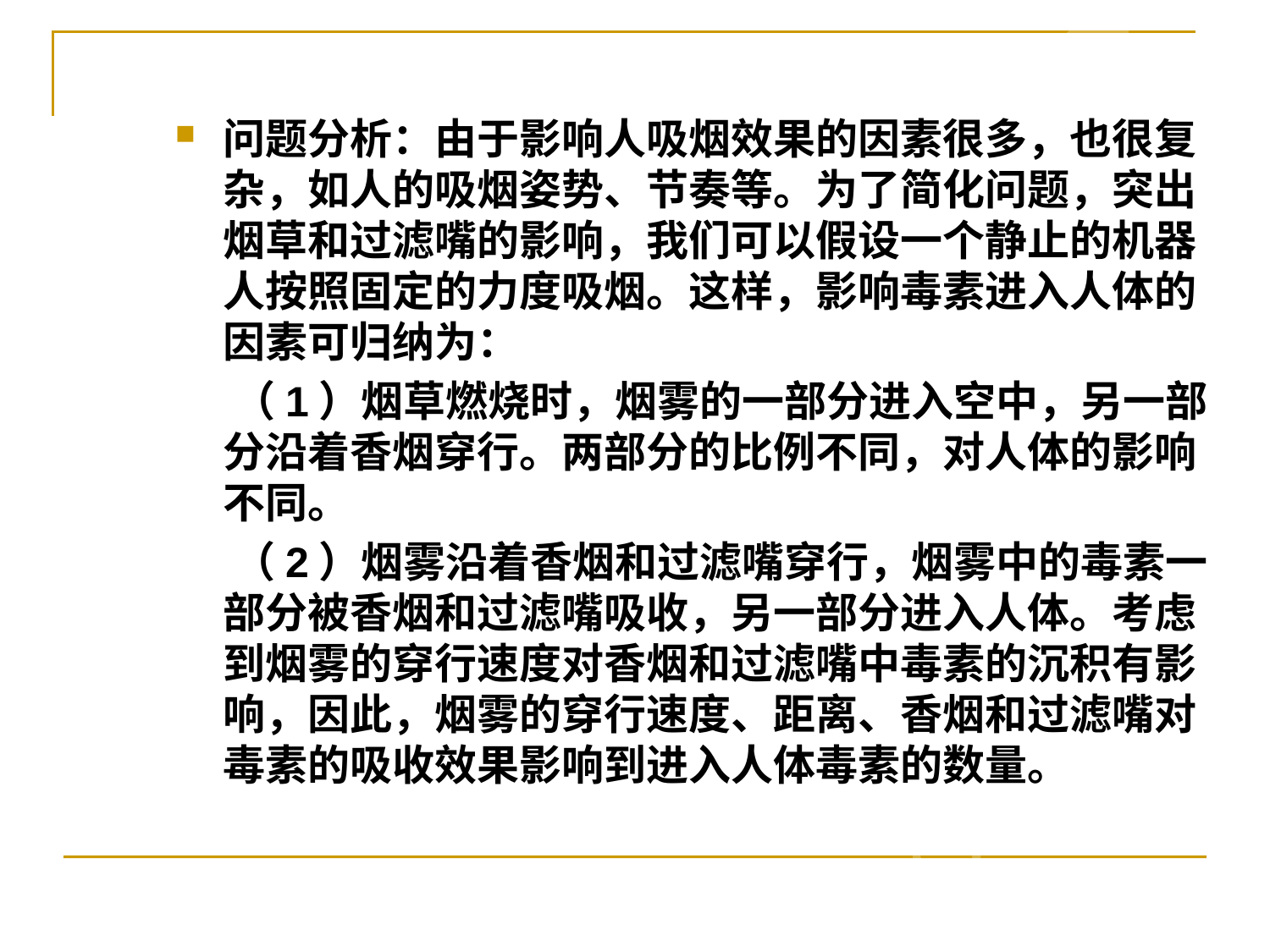

问题分析：由于影响人吸烟效果的因素很多，也很复杂，如人的吸烟姿势、节奏等。为了简化问题，突出烟草和过滤嘴的影响，我们可以假设一个静止的机器人按照固定的力度吸烟。这样，影响毒素进入人体的因素可归纳为：
     （1）烟草燃烧时，烟雾的一部分进入空中，另一部分沿着香烟穿行。两部分的比例不同，对人体的影响不同。
     （2）烟雾沿着香烟和过滤嘴穿行，烟雾中的毒素一部分被香烟和过滤嘴吸收，另一部分进入人体。考虑到烟雾的穿行速度对香烟和过滤嘴中毒素的沉积有影响，因此，烟雾的穿行速度、距离、香烟和过滤嘴对毒素的吸收效果影响到进入人体毒素的数量。